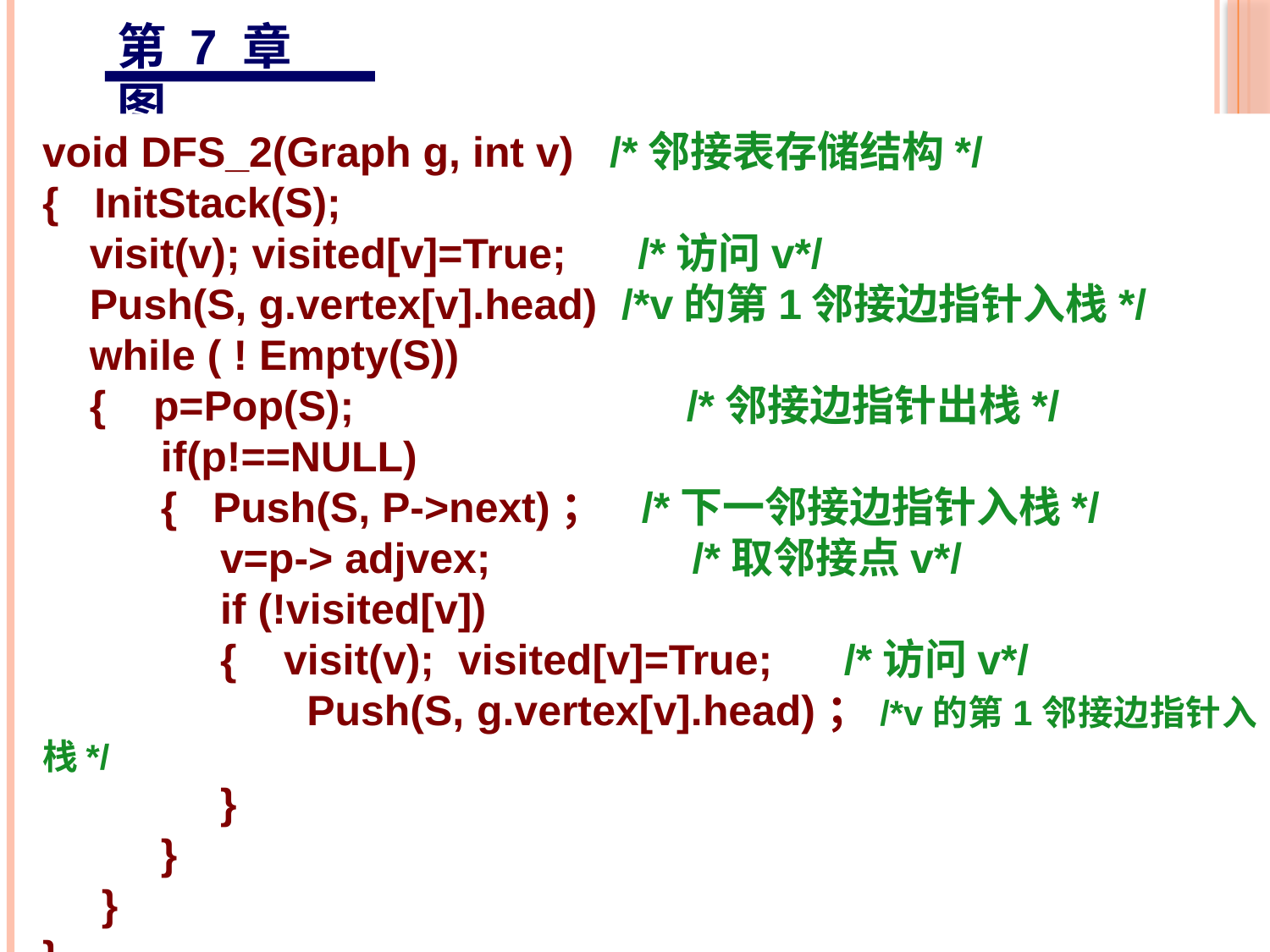

第 7 章  图

void DFS_2(Graph g, int v)   /*邻接表存储结构*/
{   InitStack(S);
    visit(v); visited[v]=True;      /*访问v*/
    Push(S, g.vertex[v].head)  /*v的第1邻接边指针入栈*/
    while ( ! Empty(S))
    {    p=Pop(S);                            /*邻接边指针出栈*/
          if(p!==NULL)
          {   Push(S, P->next)；   /*下一邻接边指针入栈*/
               v=p-> adjvex;                 /*取邻接点v*/
               if (!visited[v])
               {    visit(v);  visited[v]=True;      /*访问v*/
                     Push(S, g.vertex[v].head)；/*v的第1邻接边指针入栈*/
               }
          }
     }
}
7.3  图的遍历

①深度优先搜索
非递归形式的DFS算法2
51